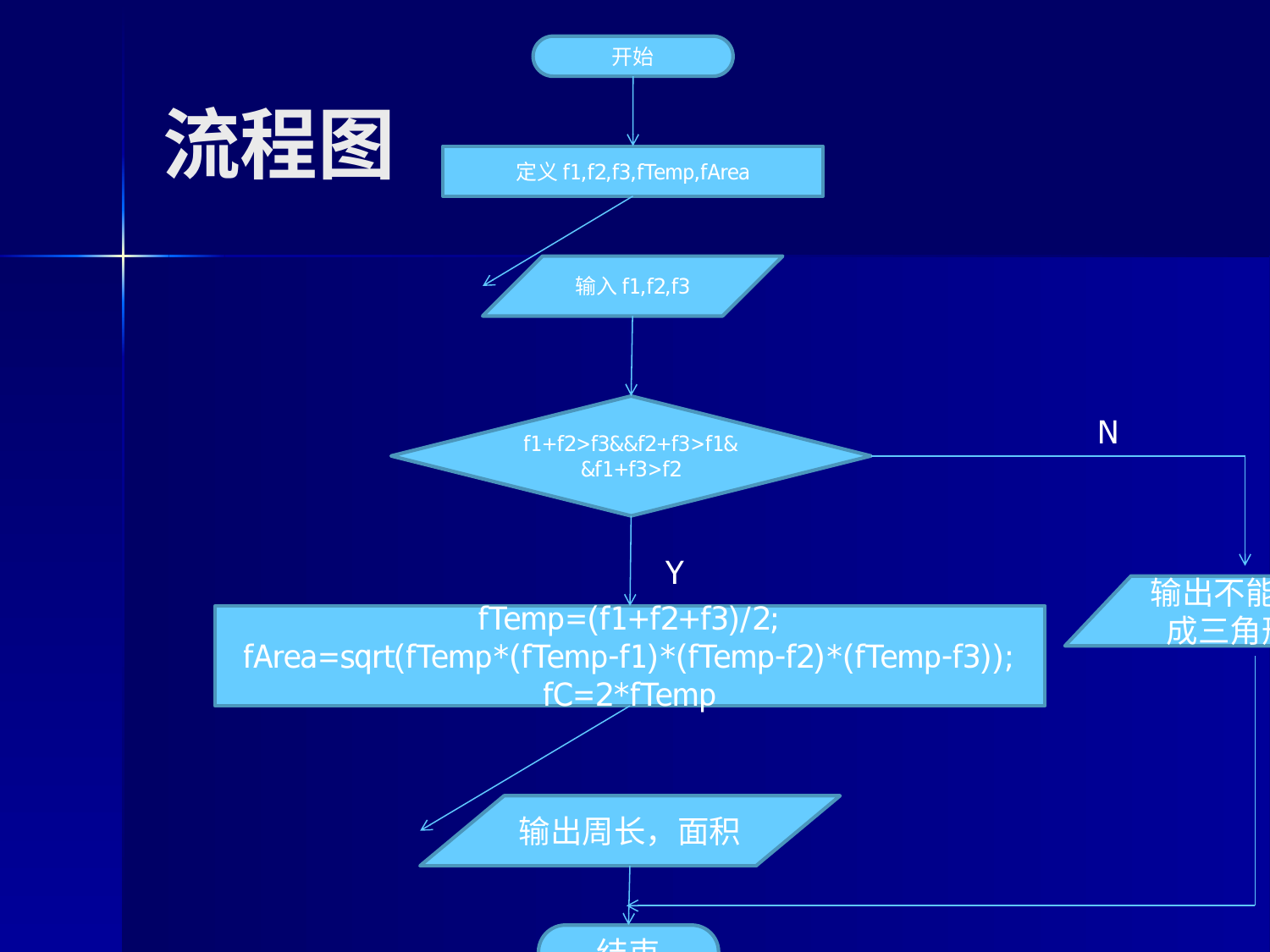

开始
# 流程图
定义f1,f2,f3,fTemp,fArea
输入f1,f2,f3
f1+f2>f3&&f2+f3>f1&&f1+f3>f2
N
Y
输出不能构成三角形
fTemp=(f1+f2+f3)/2;
fArea=sqrt(fTemp*(fTemp-f1)*(fTemp-f2)*(fTemp-f3));
fC=2*fTemp
输出周长，面积
结束